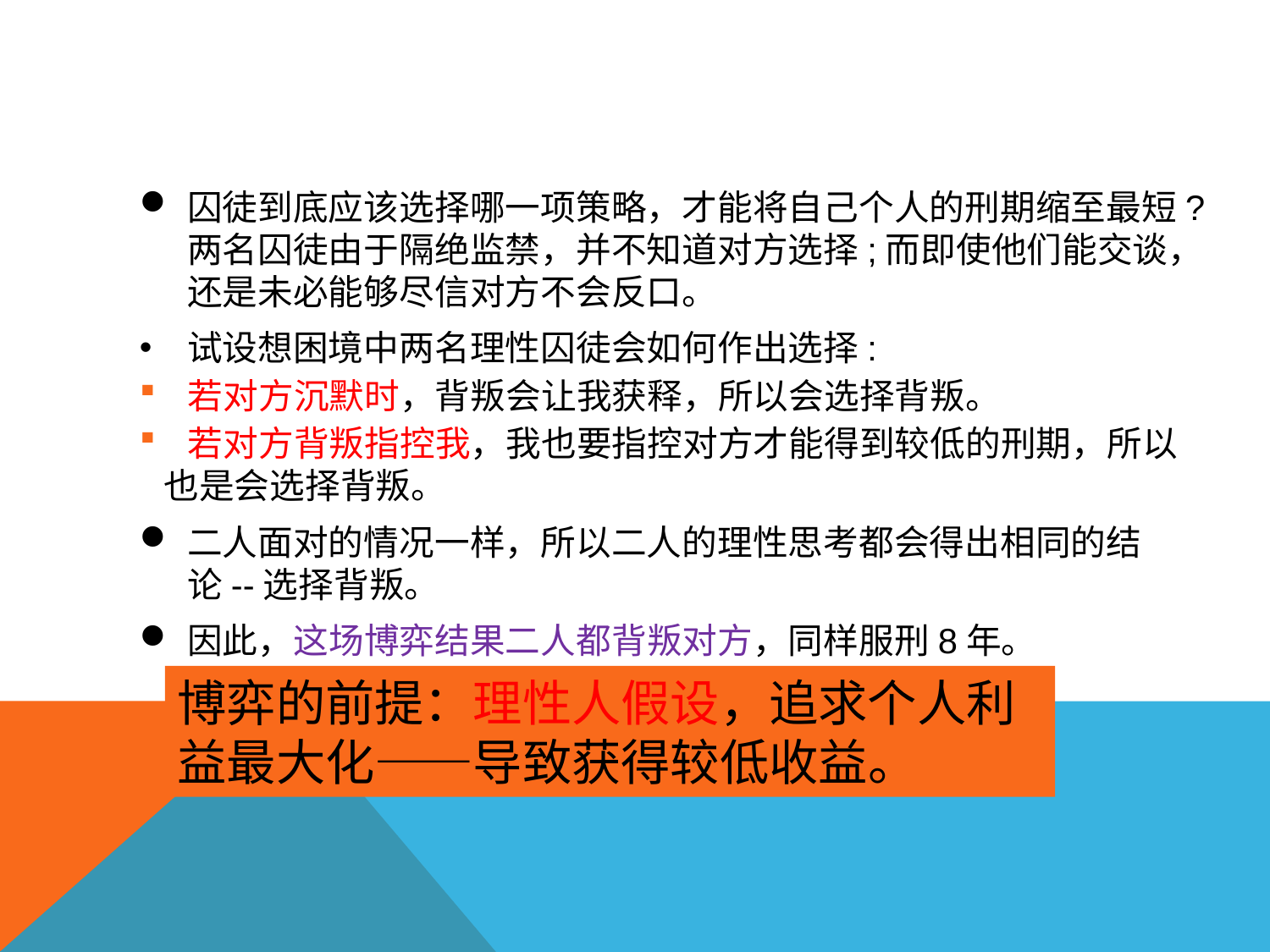

囚徒到底应该选择哪一项策略，才能将自己个人的刑期缩至最短?两名囚徒由于隔绝监禁，并不知道对方选择;而即使他们能交谈，还是未必能够尽信对方不会反口。
试设想困境中两名理性囚徒会如何作出选择:
  若对方沉默时，背叛会让我获释，所以会选择背叛。
  若对方背叛指控我，我也要指控对方才能得到较低的刑期，所以也是会选择背叛。
二人面对的情况一样，所以二人的理性思考都会得出相同的结论--选择背叛。
因此，这场博弈结果二人都背叛对方，同样服刑8年。

博弈的前提：理性人假设，追求个人利益最大化——导致获得较低收益。